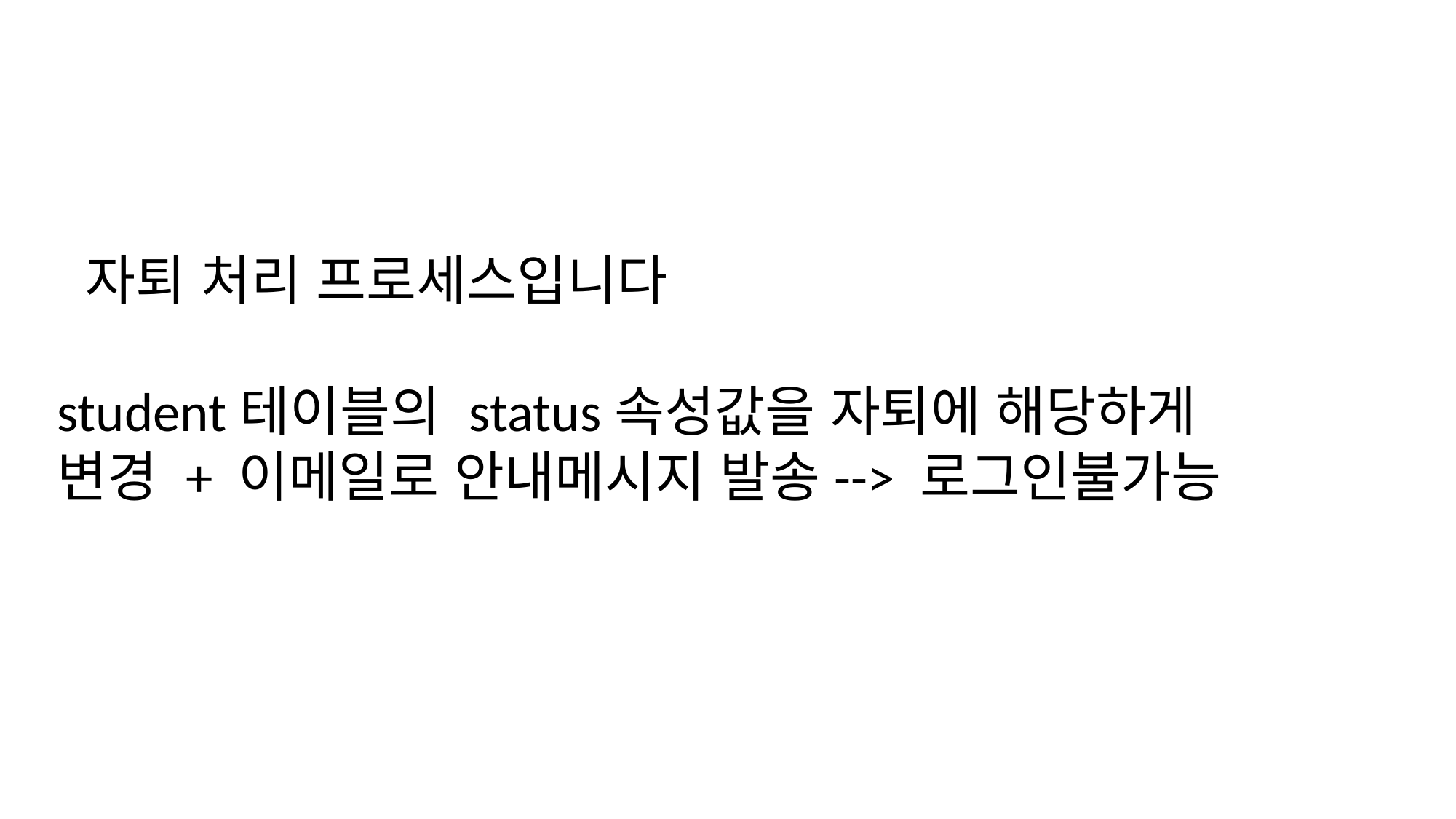

자퇴 처리 프로세스입니다

student테이블의 status속성값을 자퇴에 해당하게 변경 + 이메일로 안내메시지 발송--> 로그인불가능